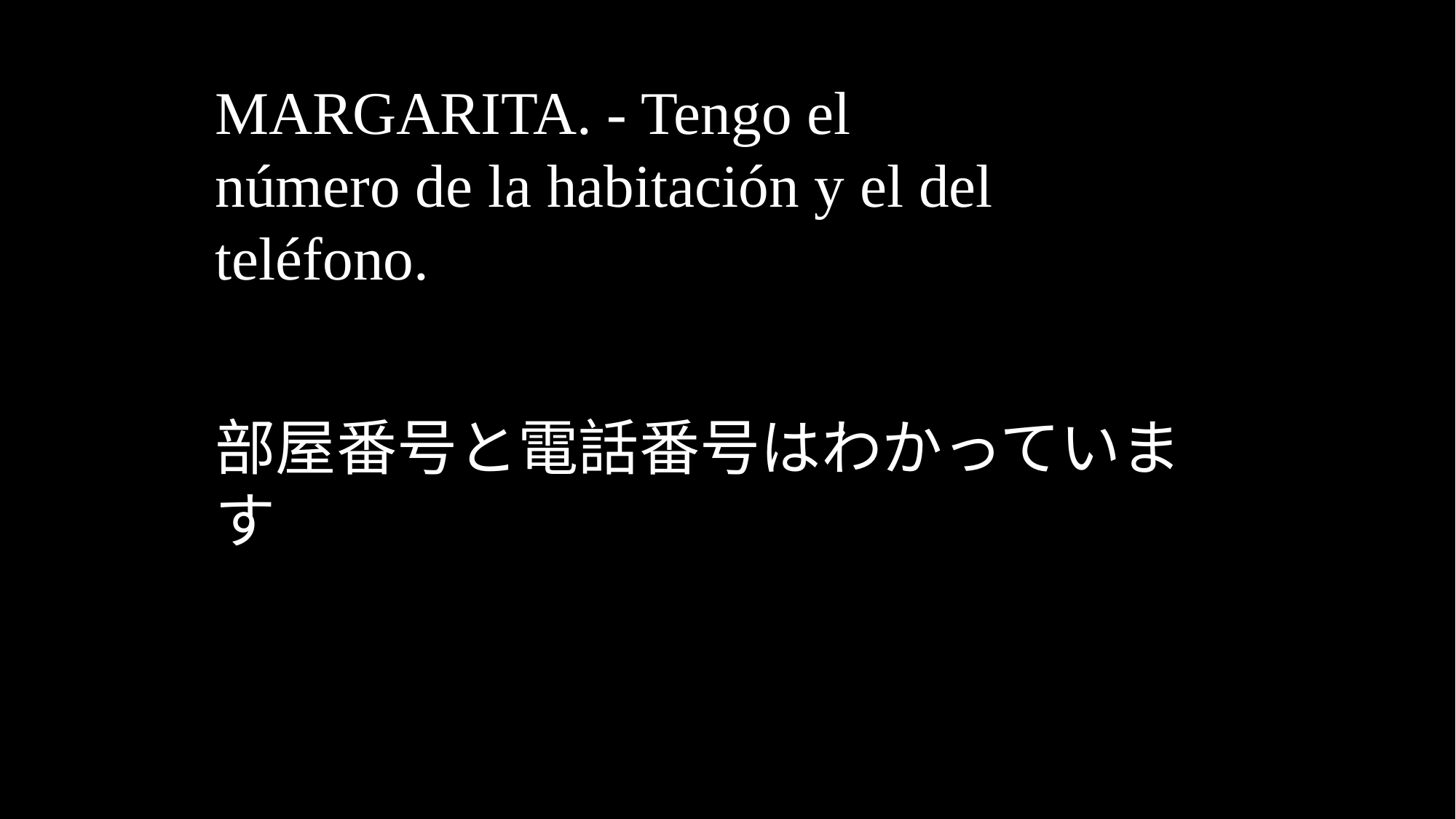

MARGARITA. - Tengo el número de la habitación y el del teléfono.

部屋番号と電話番号はわかっています